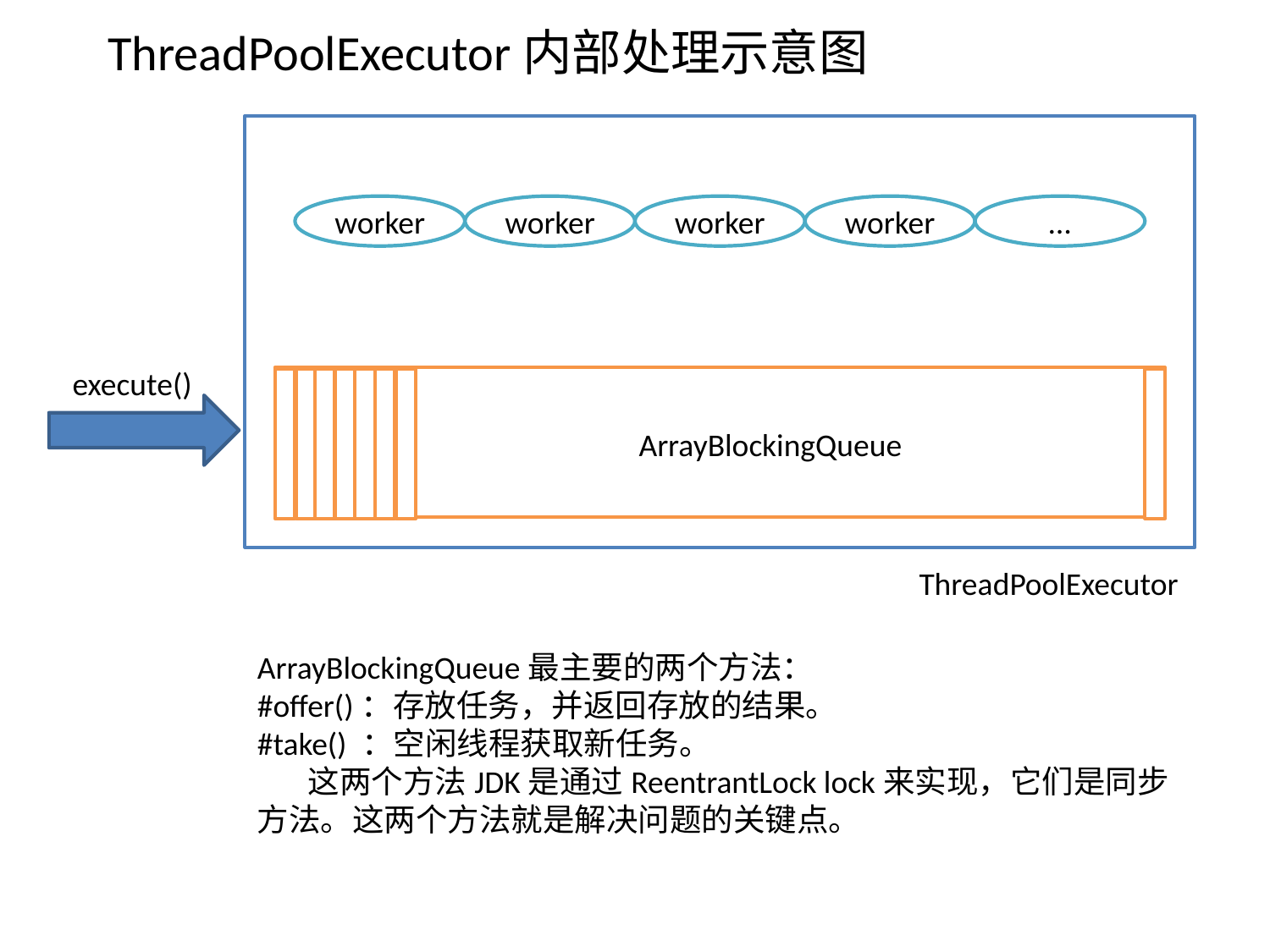

# ThreadPoolExecutor内部处理示意图

worker
worker
worker
worker
…
execute()

ArrayBlockingQueue
ThreadPoolExecutor
ArrayBlockingQueue最主要的两个方法：
#offer()：存放任务，并返回存放的结果。
#take() ：空闲线程获取新任务。
      这两个方法JDK是通过ReentrantLock lock来实现，它们是同步方法。这两个方法就是解决问题的关键点。